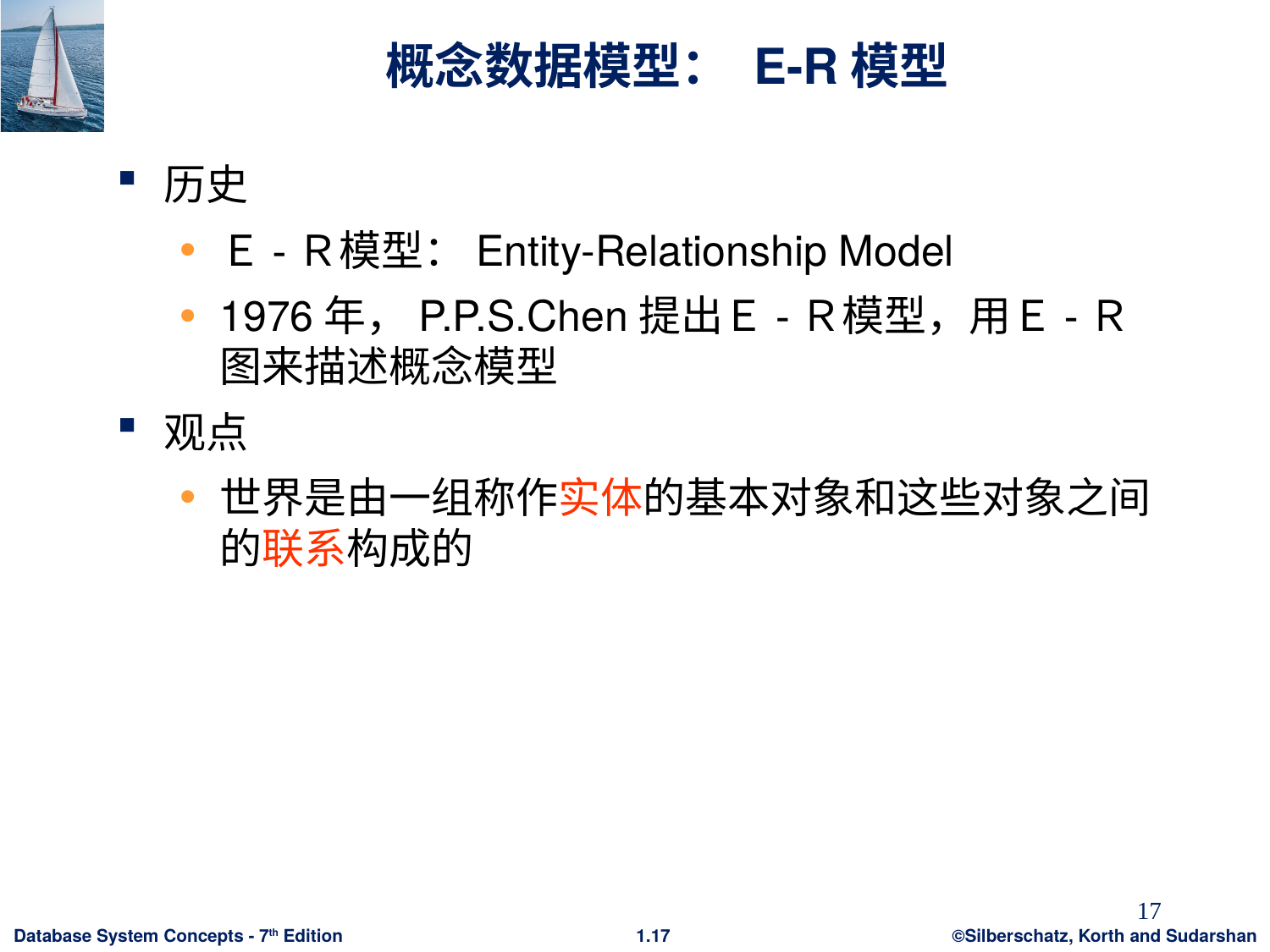

17
# 概念数据模型： E-R模型
历史
Ｅ-Ｒ模型：Entity-Relationship Model
1976年，P.P.S.Chen提出Ｅ-Ｒ模型，用Ｅ-Ｒ图来描述概念模型
观点
世界是由一组称作实体的基本对象和这些对象之间的联系构成的